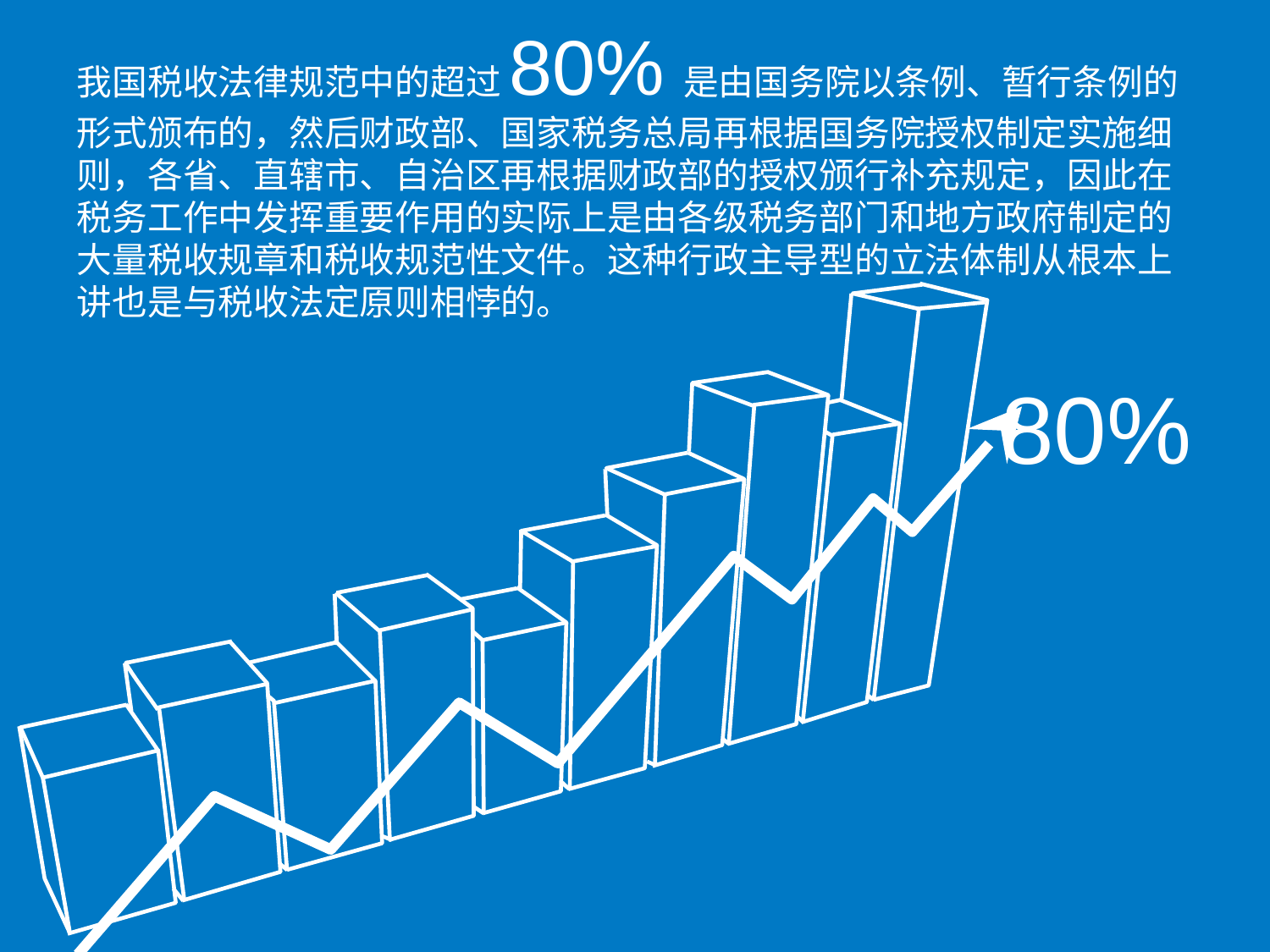

我国税收法律规范中的超过80%是由国务院以条例、暂行条例的形式颁布的，然后财政部、国家税务总局再根据国务院授权制定实施细则，各省、直辖市、自治区再根据财政部的授权颁行补充规定，因此在税务工作中发挥重要作用的实际上是由各级税务部门和地方政府制定的大量税收规章和税收规范性文件。这种行政主导型的立法体制从根本上讲也是与税收法定原则相悖的。

80%